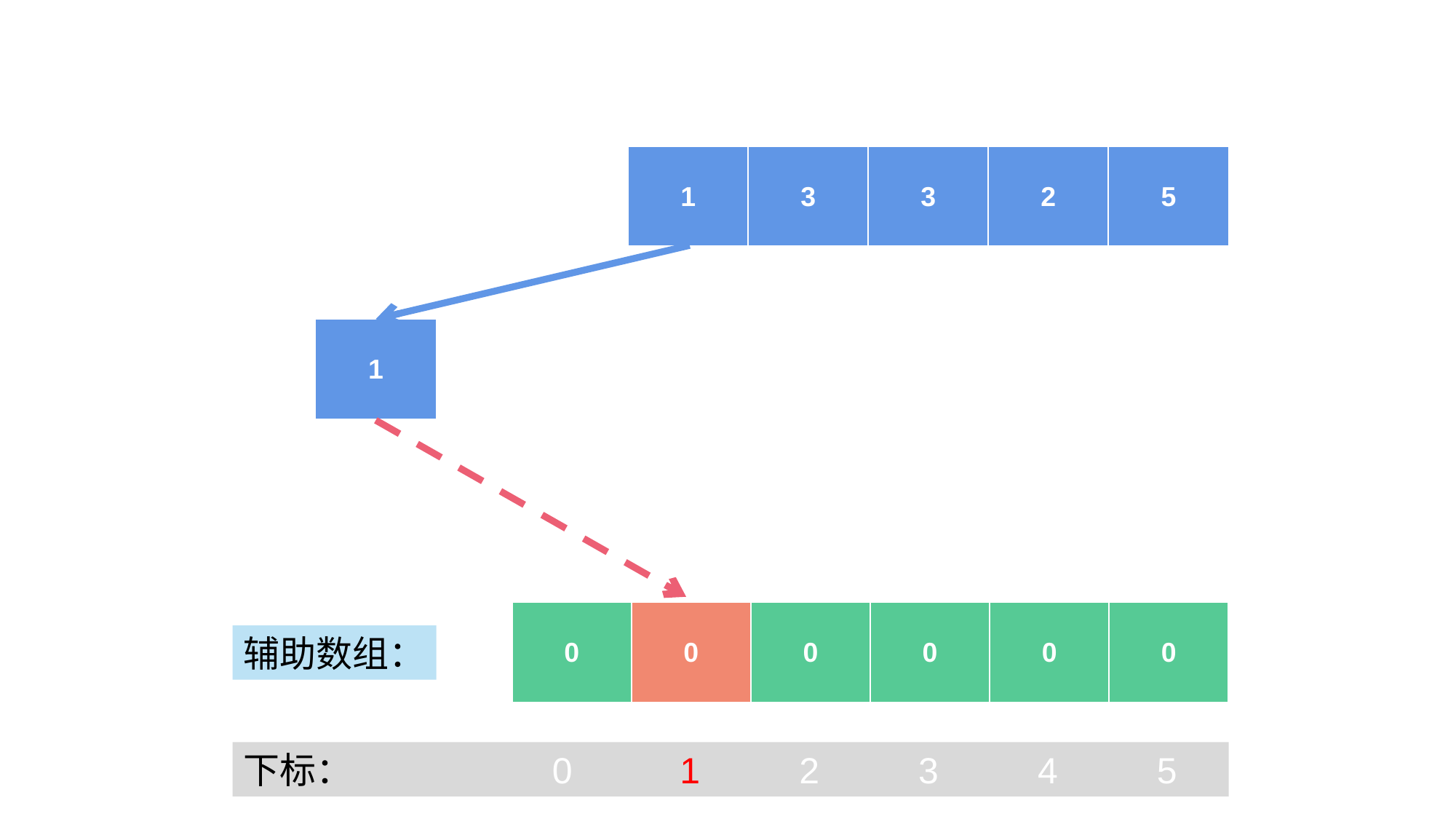

| 1 | 3 | 3 | 2 | 5 |
| --- | --- | --- | --- | --- |
| 1 |
| --- |
| 0 | 0 | 0 | 0 | 0 | 0 |
| --- | --- | --- | --- | --- | --- |
辅助数组：
下标：	          0	1	 2	  3	   4	    5